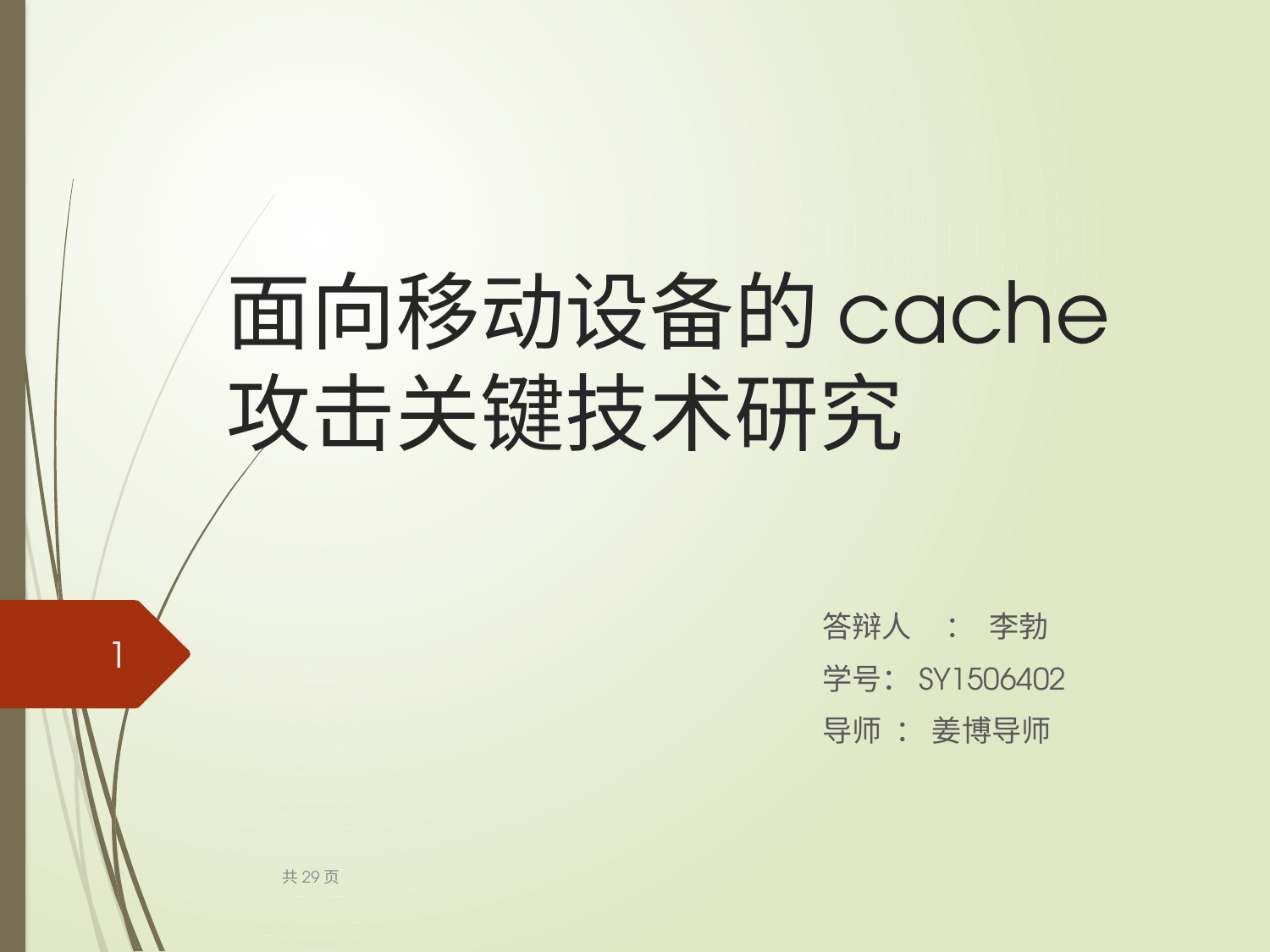

# 面向移动设备的cache攻击关键技术研究
答辩人     ：  李勃
学号：SY1506402
导师  ： 姜博导师
1
共29页